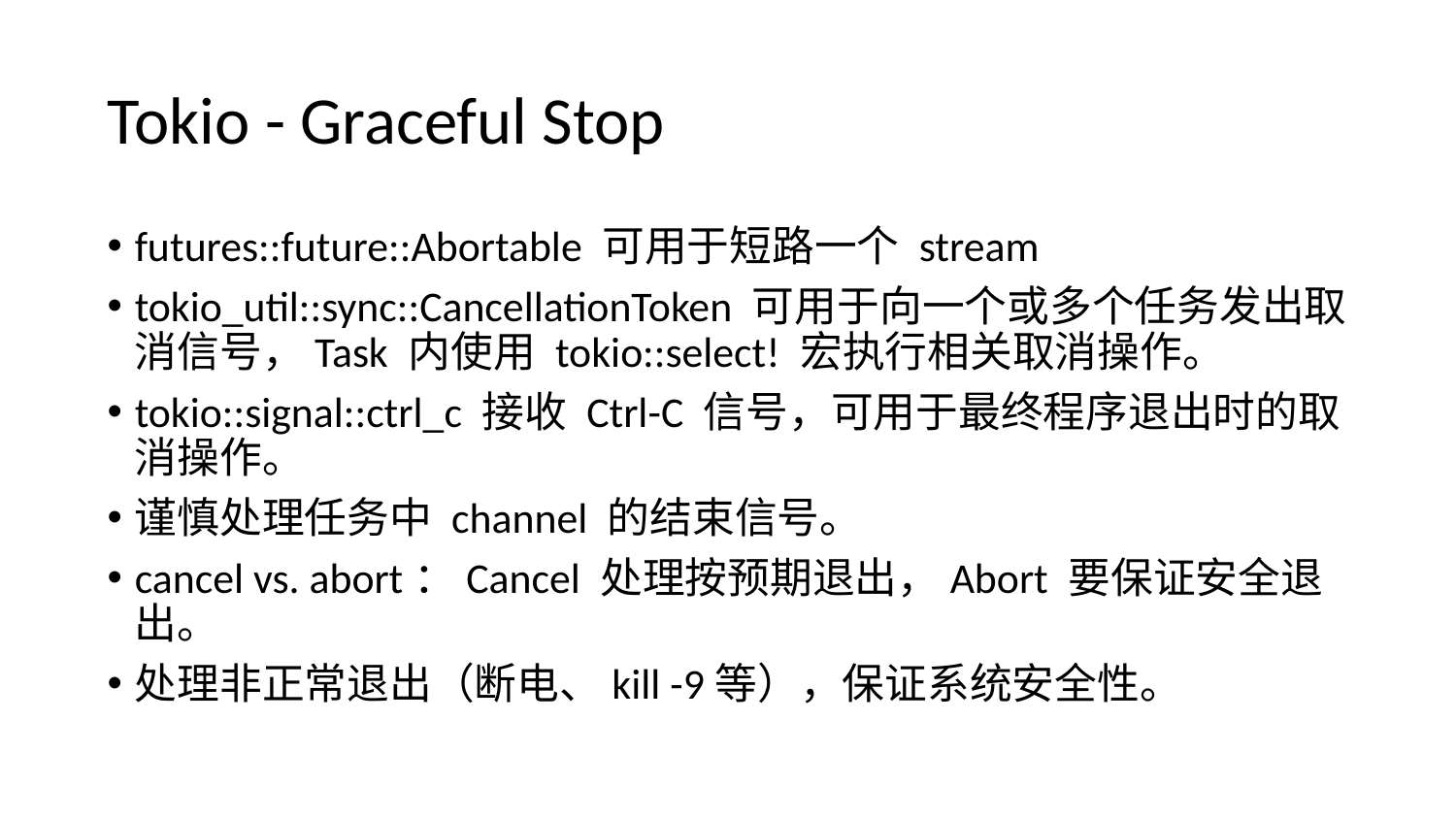

# Tokio - Graceful Stop
futures::future::Abortable 可用于短路一个 stream
tokio_util::sync::CancellationToken 可用于向一个或多个任务发出取消信号，Task 内使用 tokio::select! 宏执行相关取消操作。
tokio::signal::ctrl_c 接收 Ctrl-C 信号，可用于最终程序退出时的取消操作。
谨慎处理任务中 channel 的结束信号。
cancel vs. abort：Cancel 处理按预期退出，Abort 要保证安全退出。
处理非正常退出（断电、kill -9等），保证系统安全性。